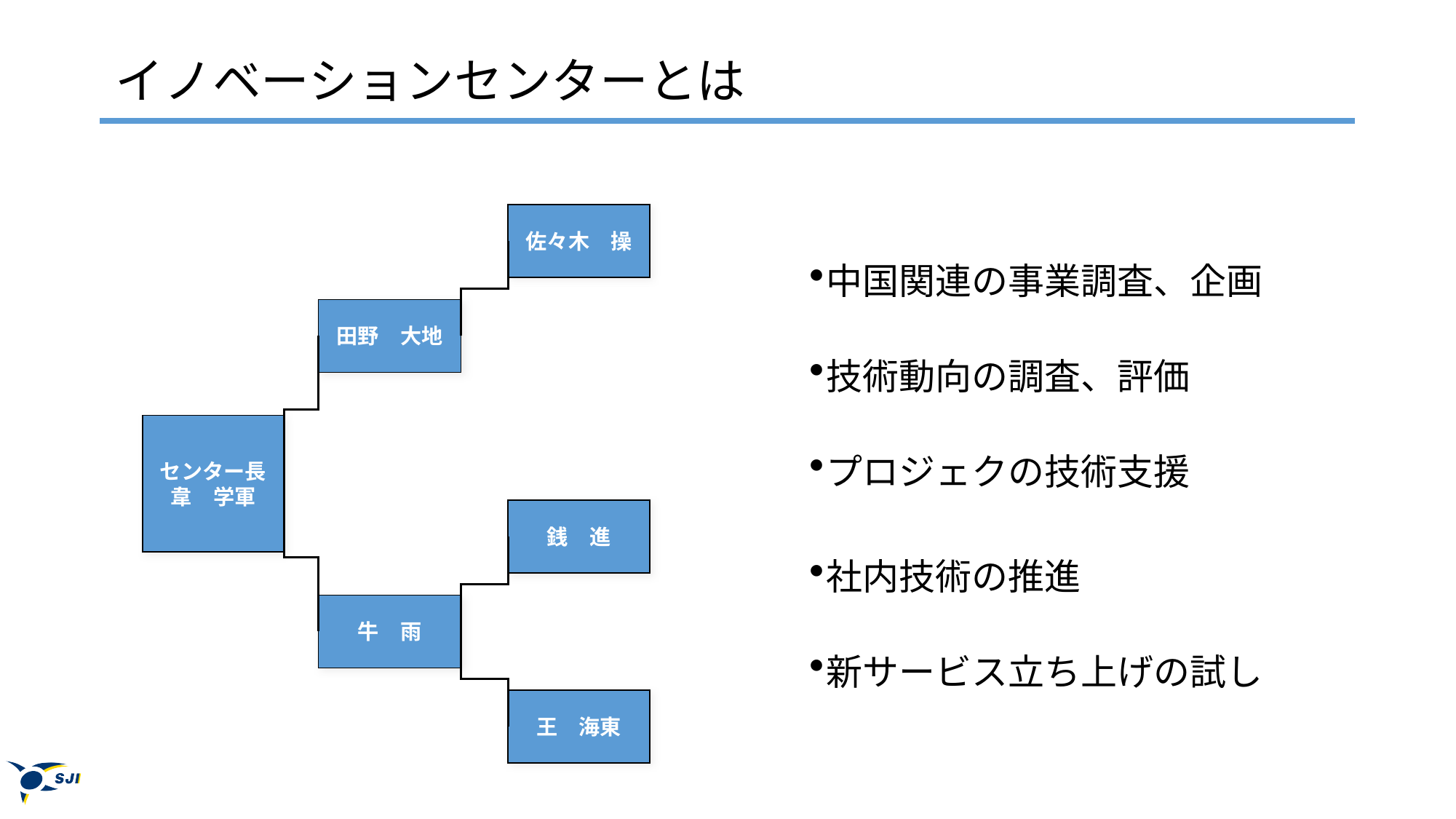

イノベーションセンターとは

佐々木　操
中国関連の事業調査、企画

田野　大地
技術動向の調査、評価

センター長
韋　学軍
プロジェクの技術支援

銭　進
社内技術の推進

牛　雨
新サービス立ち上げの試し

王　海東